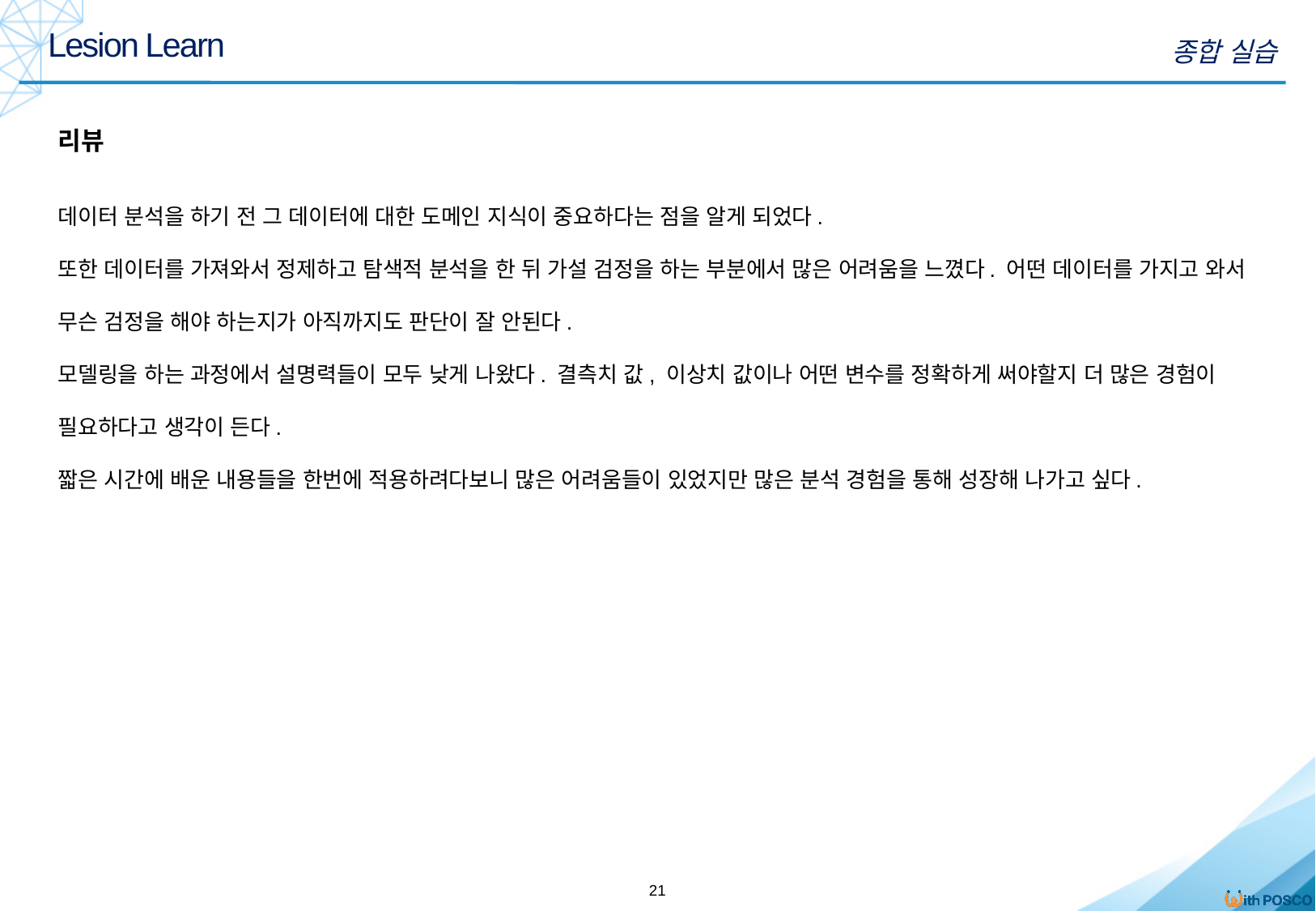

Lesion Learn
종합 실습
리뷰
데이터 분석을 하기 전 그 데이터에 대한 도메인 지식이 중요하다는 점을 알게 되었다.
또한 데이터를 가져와서 정제하고 탐색적 분석을 한 뒤 가설 검정을 하는 부분에서 많은 어려움을 느꼈다. 어떤 데이터를 가지고 와서 무슨 검정을 해야 하는지가 아직까지도 판단이 잘 안된다.
모델링을 하는 과정에서 설명력들이 모두 낮게 나왔다. 결측치 값, 이상치 값이나 어떤 변수를 정확하게 써야할지 더 많은 경험이 필요하다고 생각이 든다.
짧은 시간에 배운 내용들을 한번에 적용하려다보니 많은 어려움들이 있었지만 많은 분석 경험을 통해 성장해 나가고 싶다.